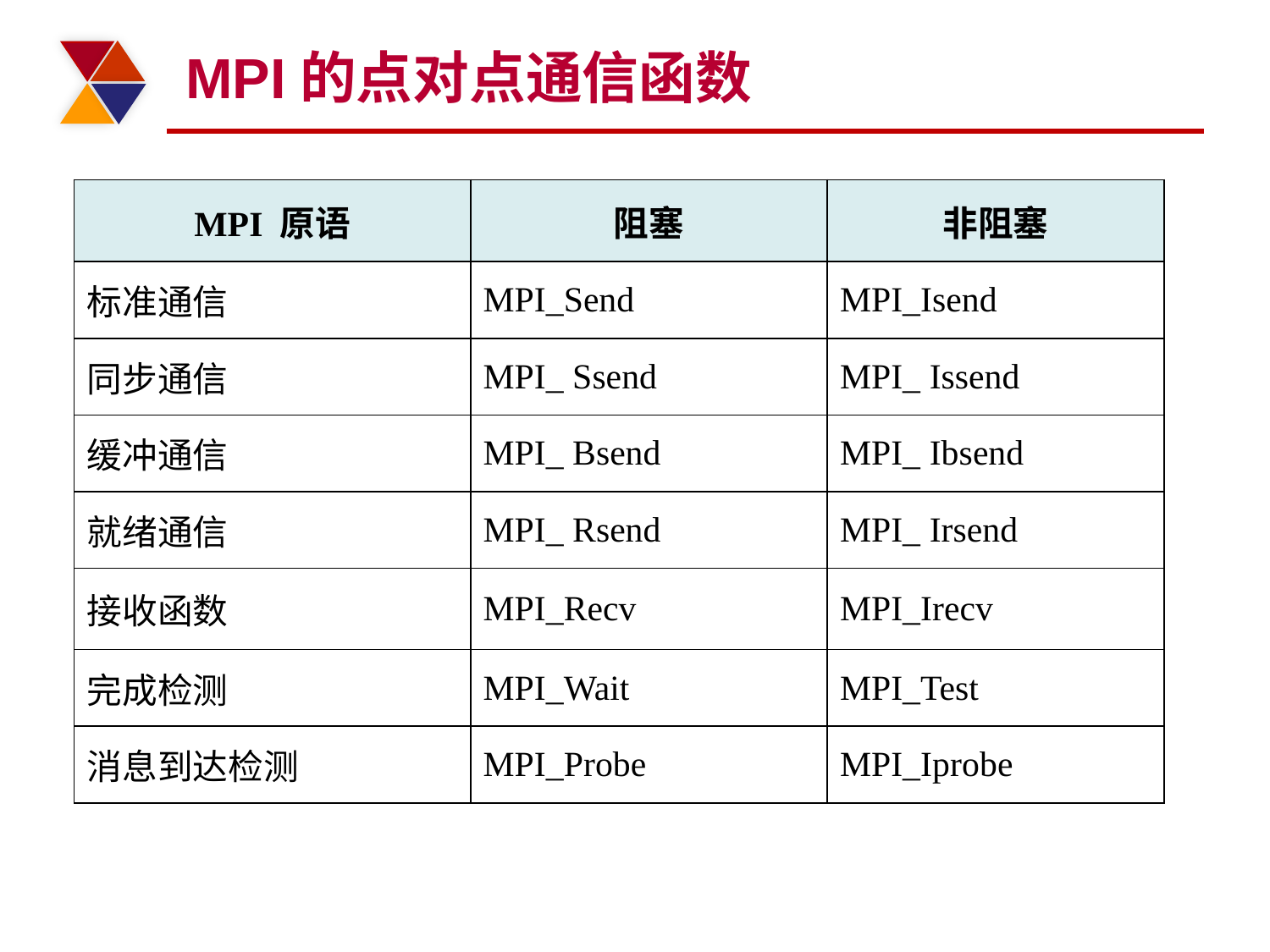

# MPI的点对点通信函数
| MPI 原语 | 阻塞 | 非阻塞 |
| --- | --- | --- |
| 标准通信 | MPI\_Send | MPI\_Isend |
| 同步通信 | MPI\_ Ssend | MPI\_ Issend |
| 缓冲通信 | MPI\_ Bsend | MPI\_ Ibsend |
| 就绪通信 | MPI\_ Rsend | MPI\_ Irsend |
| 接收函数 | MPI\_Recv | MPI\_Irecv |
| 完成检测 | MPI\_Wait | MPI\_Test |
| 消息到达检测 | MPI\_Probe | MPI\_Iprobe |